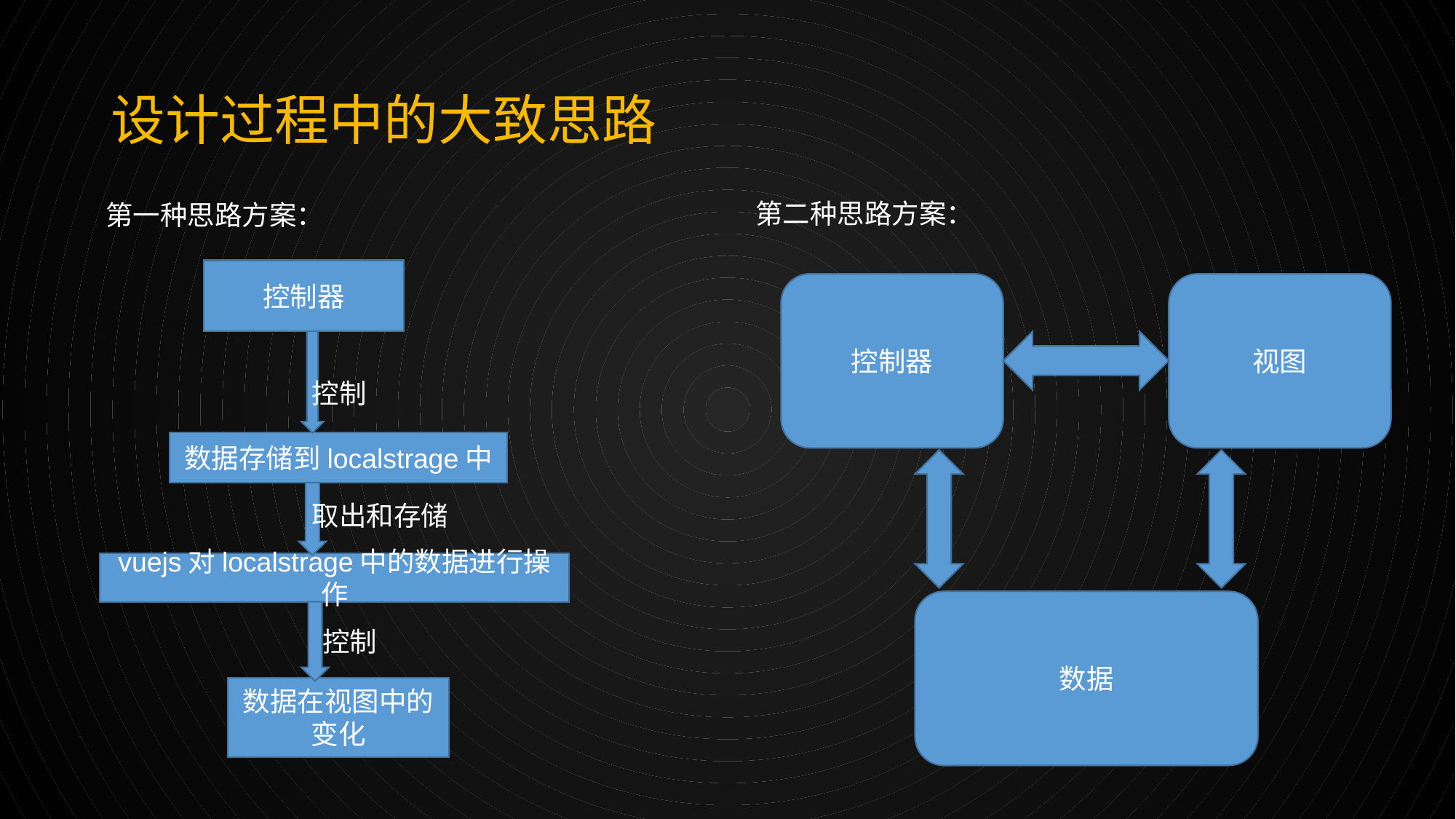

# 设计过程中的大致思路
第二种思路方案：
第一种思路方案：
控制器
控制器
视图

控制

数据存储到localstrage中

取出和存储

vuejs对localstrage中的数据进行操作
数据

控制

数据在视图中的变化